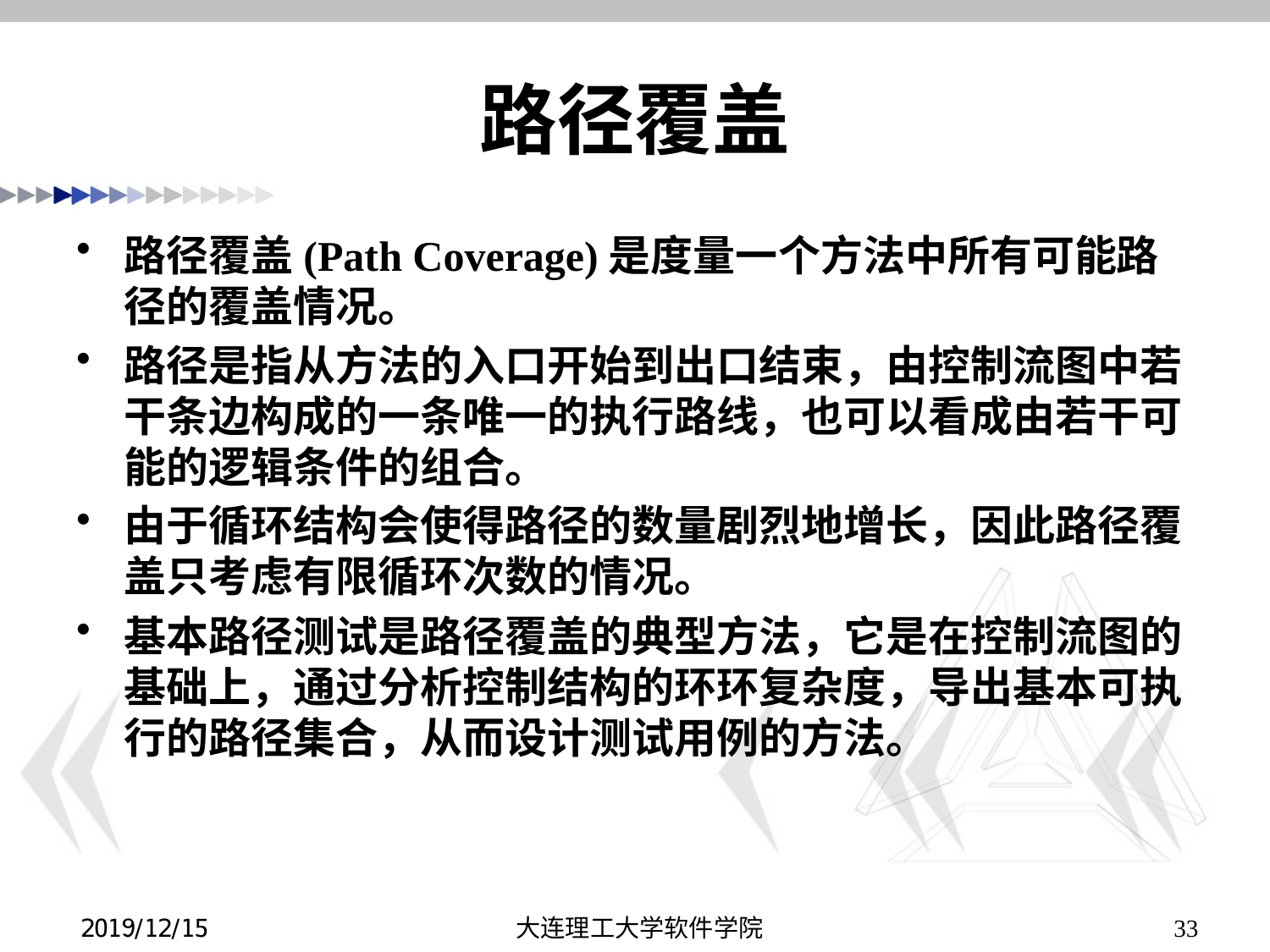

# 路径覆盖
路径覆盖(Path Coverage)是度量一个方法中所有可能路径的覆盖情况。
路径是指从方法的入口开始到出口结束，由控制流图中若干条边构成的一条唯一的执行路线，也可以看成由若干可能的逻辑条件的组合。
由于循环结构会使得路径的数量剧烈地增长，因此路径覆盖只考虑有限循环次数的情况。
基本路径测试是路径覆盖的典型方法，它是在控制流图的基础上，通过分析控制结构的环环复杂度，导出基本可执行的路径集合，从而设计测试用例的方法。
2019/12/15
大连理工大学软件学院
33